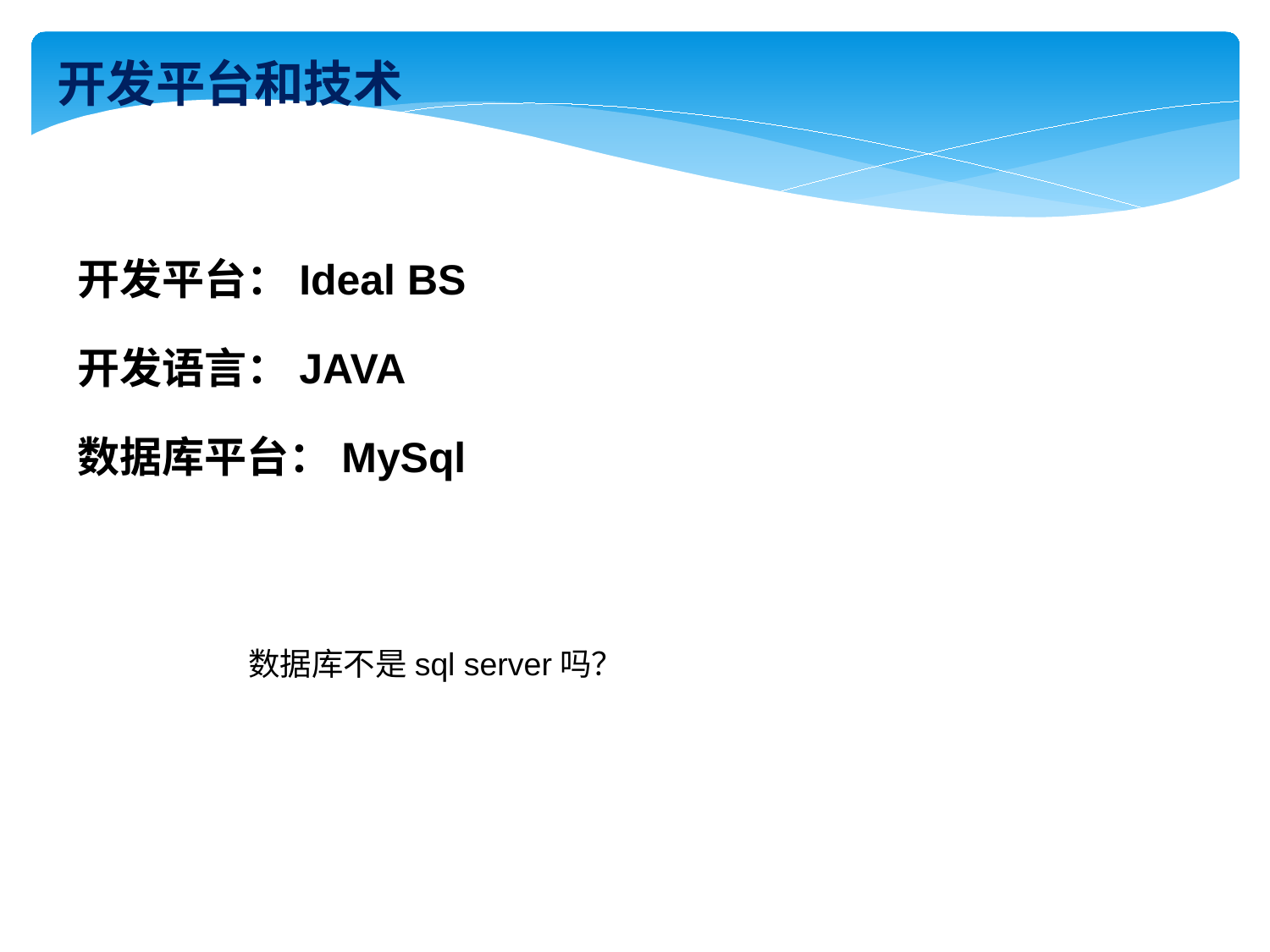

开发平台和技术
开发平台：Ideal BS

开发语言：JAVA

数据库平台：MySql

数据库不是sql server吗？